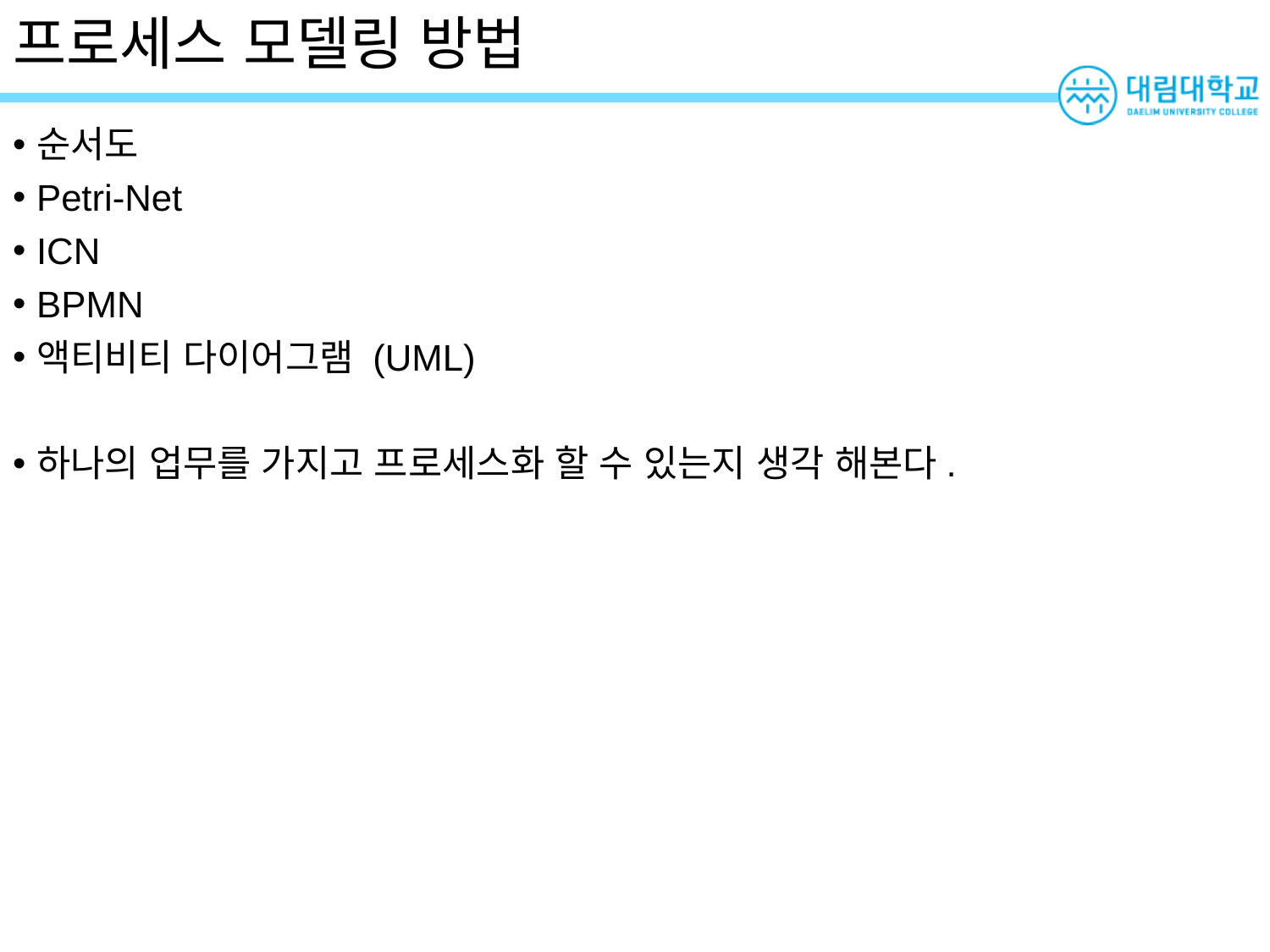

# 프로세스 모델링 방법
순서도
Petri-Net
ICN
BPMN
액티비티 다이어그램 (UML)

하나의 업무를 가지고 프로세스화 할 수 있는지 생각 해본다.